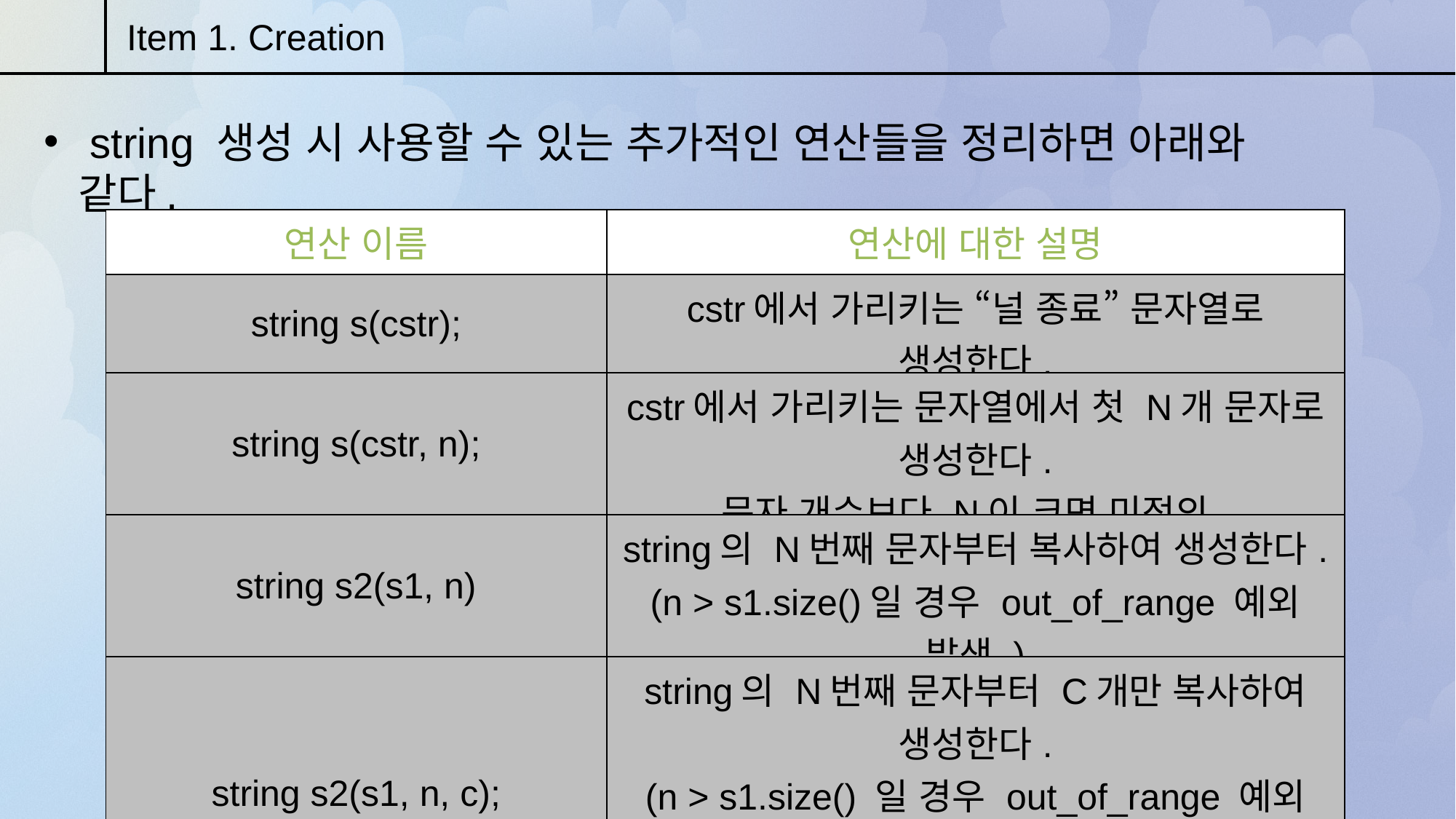

Item 1. Creation
 string 생성 시 사용할 수 있는 추가적인 연산들을 정리하면 아래와 같다.
| 연산 이름 | 연산에 대한 설명 |
| --- | --- |
| string s(cstr); | cstr에서 가리키는 “널 종료” 문자열로 생성한다. |
| string s(cstr, n); | cstr에서 가리키는 문자열에서 첫 N개 문자로 생성한다. 문자 개수보다 N이 크면 미정의. |
| string s2(s1, n) | string의 N번째 문자부터 복사하여 생성한다. (n > s1.size()일 경우 out\_of\_range 예외 발생.) |
| string s2(s1, n, c); | string의 N번째 문자부터 C개만 복사하여 생성한다. (n > s1.size() 일 경우 out\_of\_range 예외 발생.) C가 유효한 값이 아닐 경우, [n, s1.size())로 생성됨. |